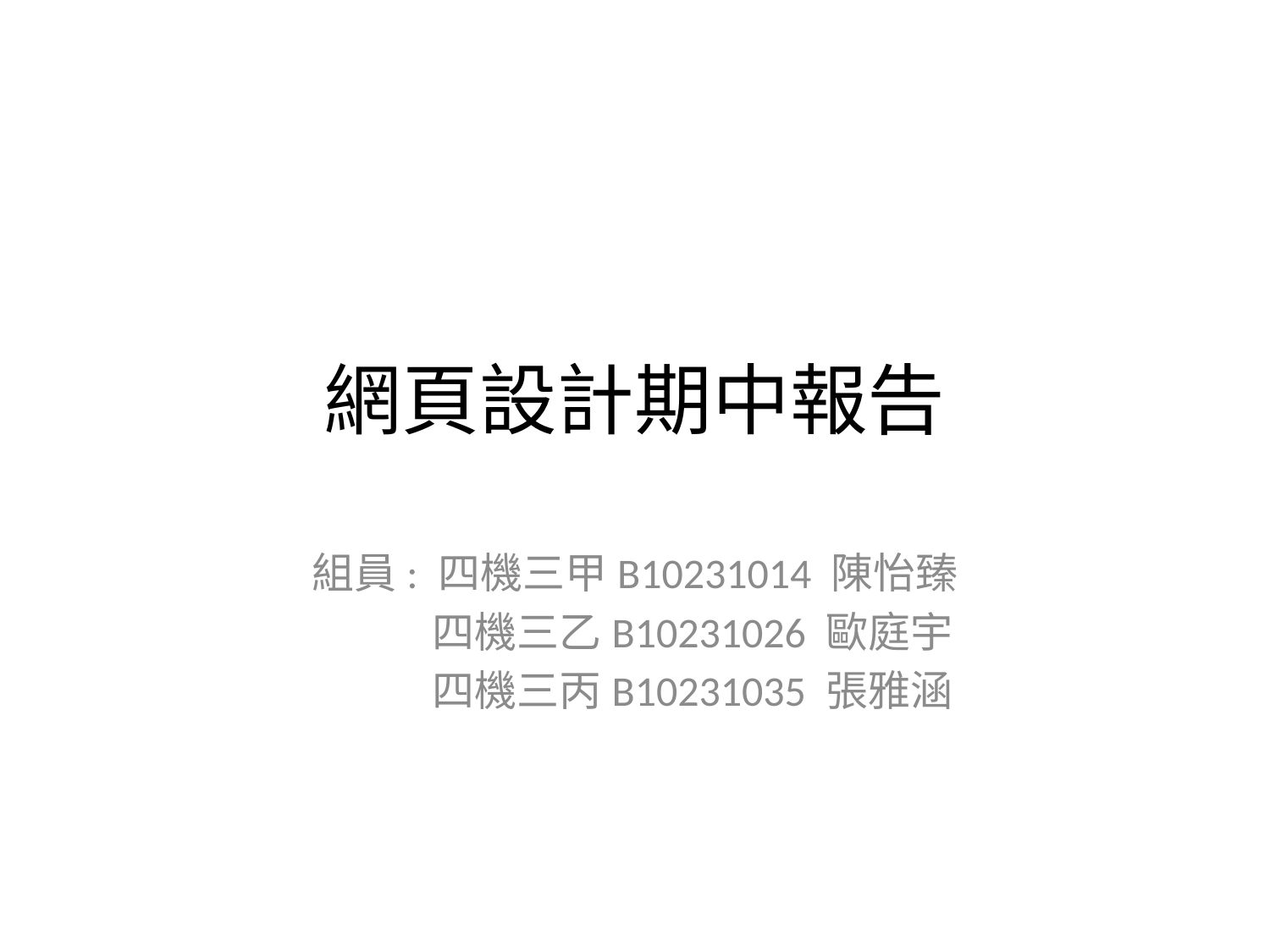

# 網頁設計期中報告
組員: 四機三甲B10231014 陳怡臻
           四機三乙B10231026 歐庭宇
           四機三丙B10231035 張雅涵